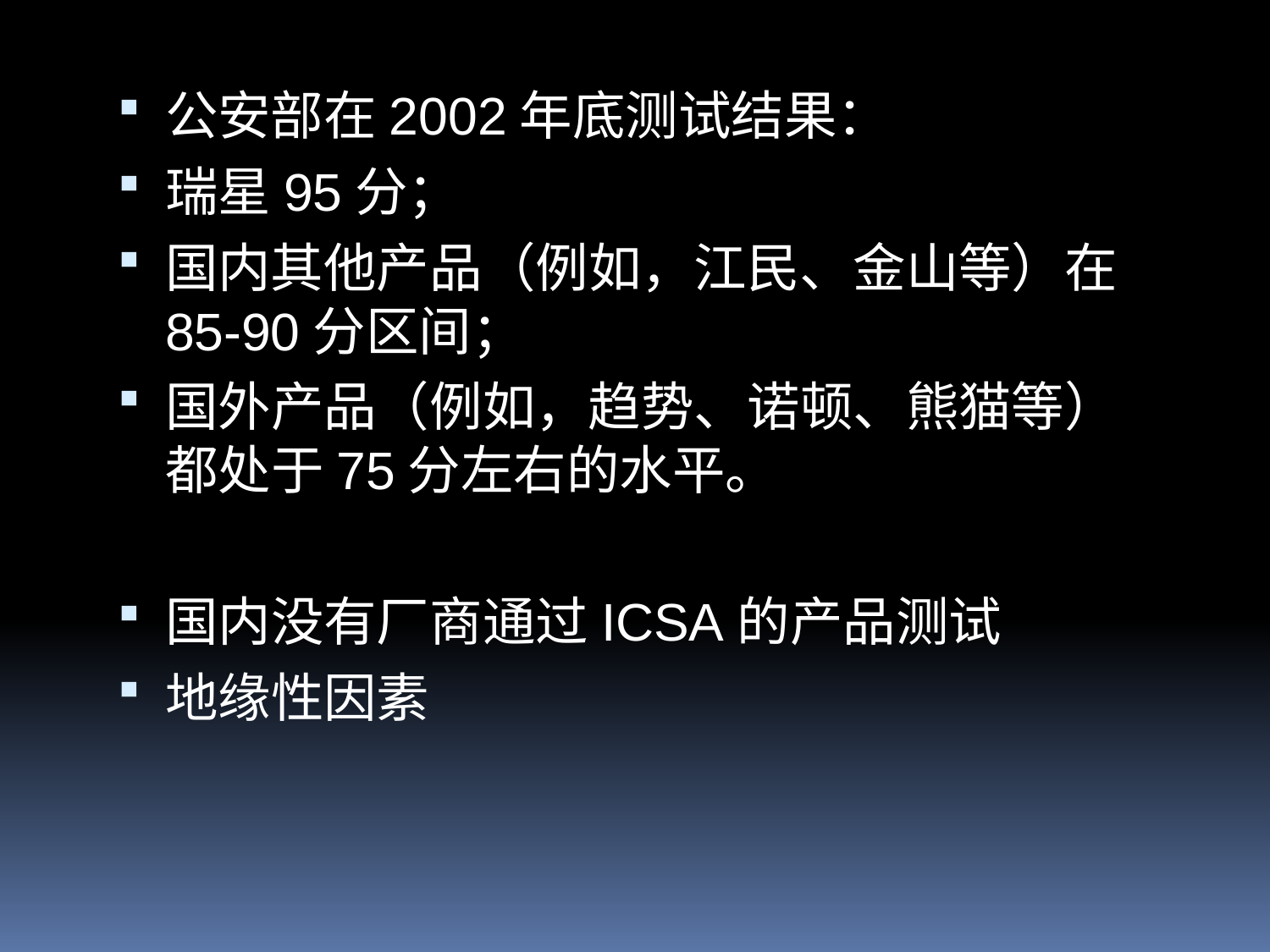

公安部在2002年底测试结果：
瑞星95分；
国内其他产品（例如，江民、金山等）在85-90分区间；
国外产品（例如，趋势、诺顿、熊猫等）都处于75分左右的水平。

国内没有厂商通过ICSA的产品测试
地缘性因素